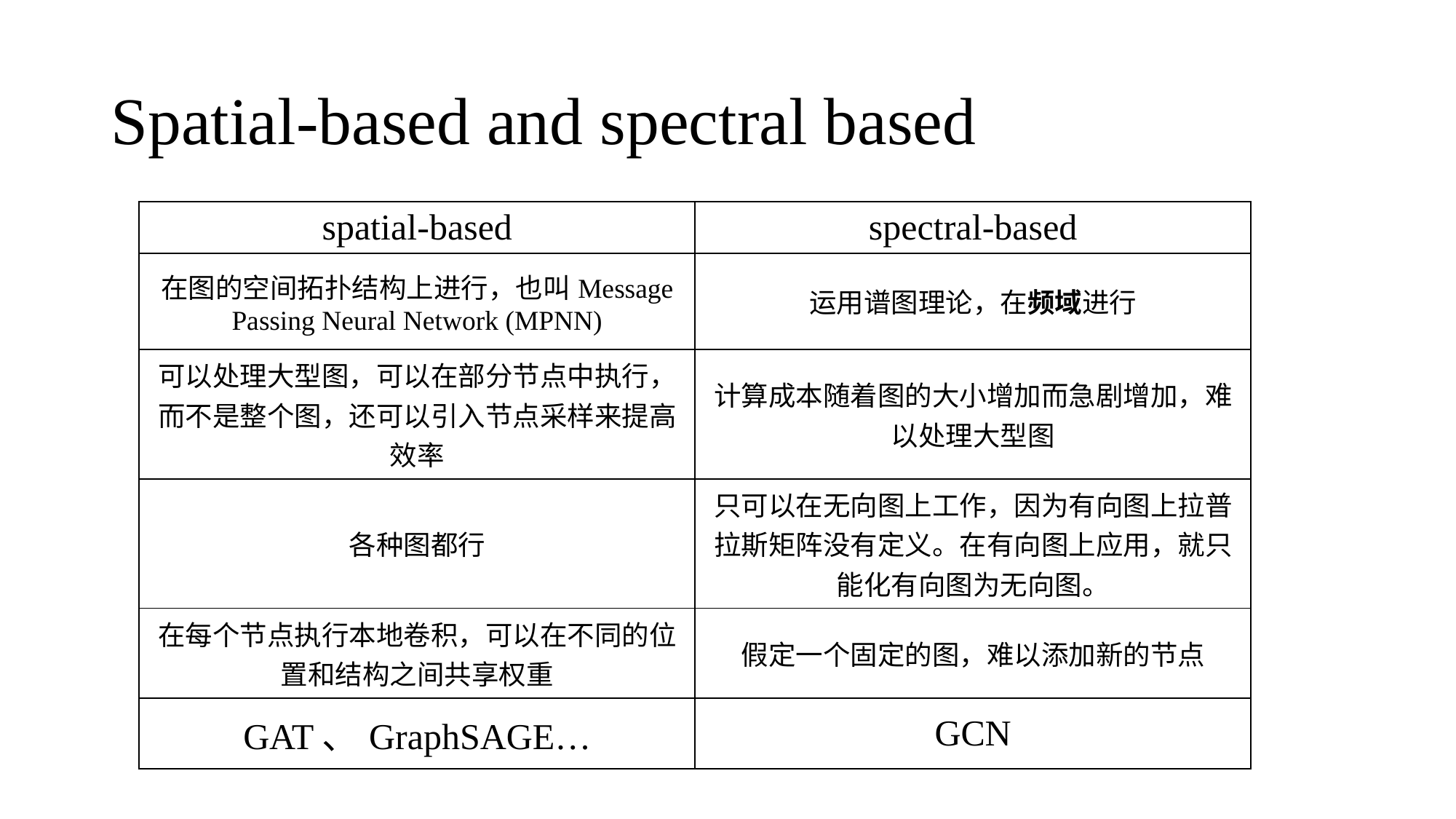

# Spatial-based and spectral based
| spatial-based | spectral-based |
| --- | --- |
| 在图的空间拓扑结构上进行，也叫Message Passing Neural Network (MPNN) | 运用谱图理论，在频域进行 |
| 可以处理大型图，可以在部分节点中执行，而不是整个图，还可以引入节点采样来提高效率 | 计算成本随着图的大小增加而急剧增加，难以处理大型图 |
| 各种图都行 | 只可以在无向图上工作，因为有向图上拉普拉斯矩阵没有定义。在有向图上应用，就只能化有向图为无向图。 |
| 在每个节点执行本地卷积，可以在不同的位置和结构之间共享权重 | 假定一个固定的图，难以添加新的节点 |
| GAT、GraphSAGE… | GCN |